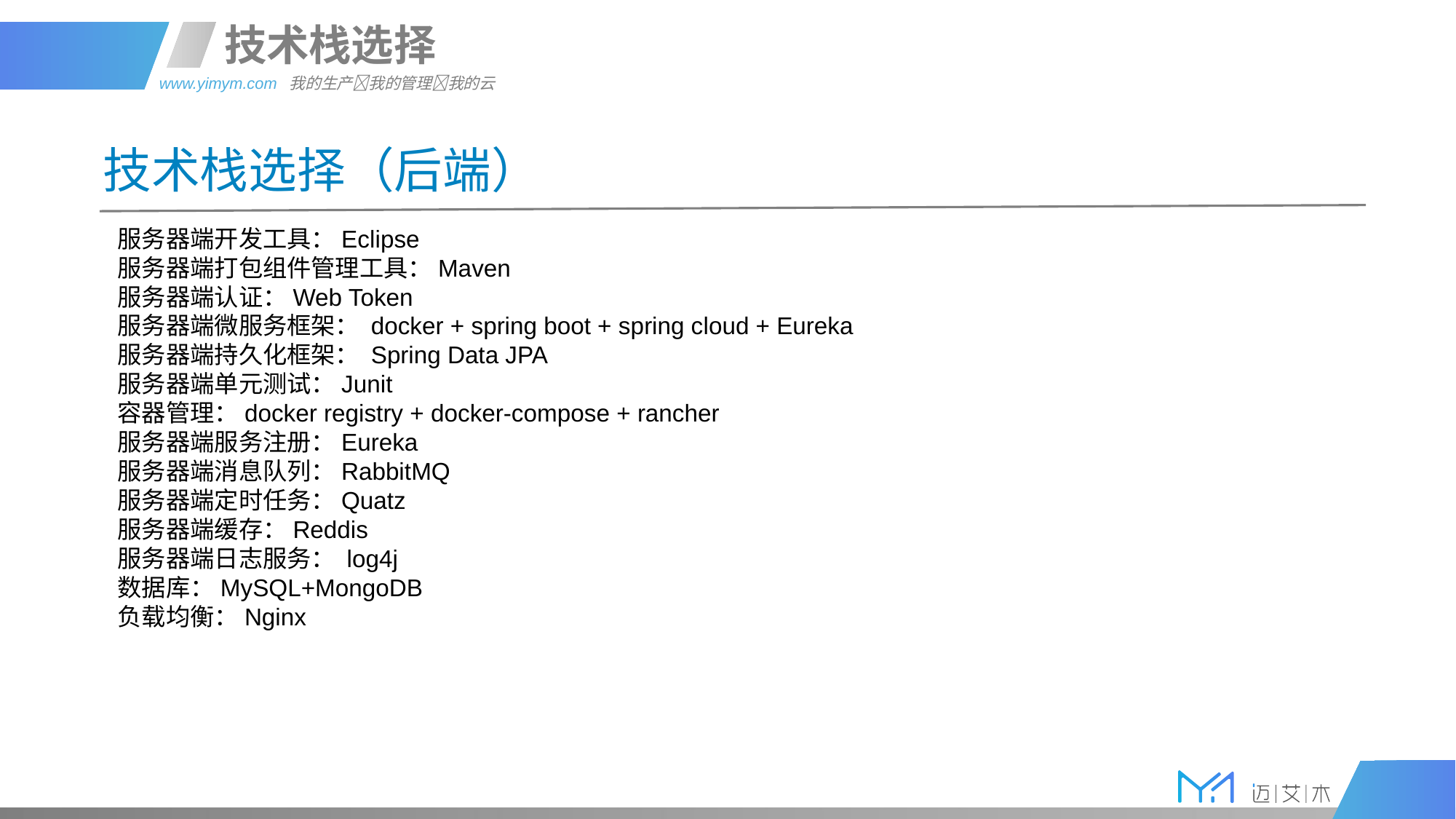

技术栈选择
技术栈选择（后端）
服务器端开发工具：Eclipse
服务器端打包组件管理工具：Maven
服务器端认证：Web Token
服务器端微服务框架： docker + spring boot + spring cloud + Eureka
服务器端持久化框架： Spring Data JPA
服务器端单元测试：Junit
容器管理：docker registry + docker-compose + rancher
服务器端服务注册：Eureka
服务器端消息队列：RabbitMQ
服务器端定时任务：Quatz
服务器端缓存：Reddis
服务器端日志服务： log4j
数据库：MySQL+MongoDB
负载均衡：Nginx